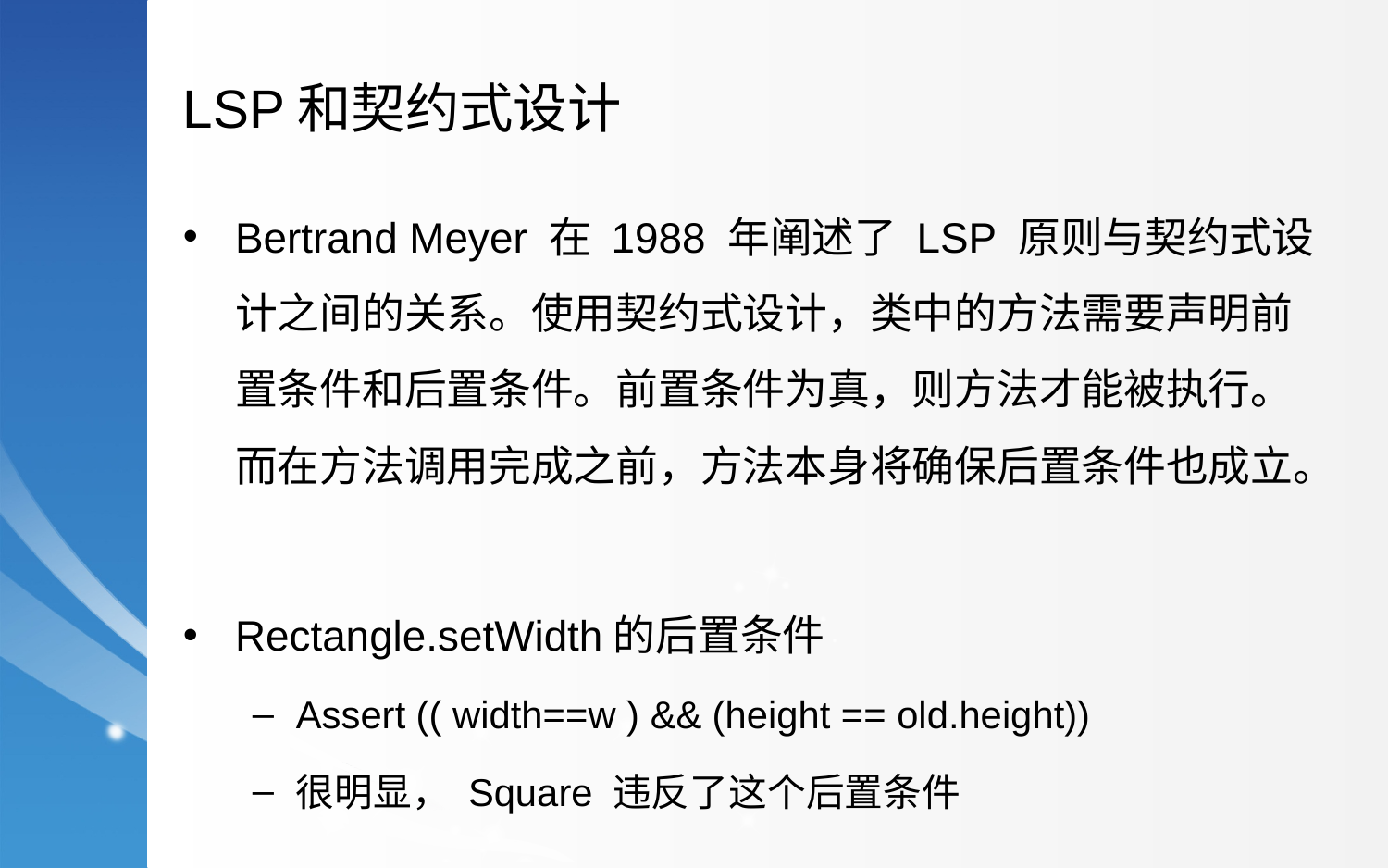

LSP和契约式设计
Bertrand Meyer 在 1988 年阐述了 LSP 原则与契约式设计之间的关系。使用契约式设计，类中的方法需要声明前置条件和后置条件。前置条件为真，则方法才能被执行。而在方法调用完成之前，方法本身将确保后置条件也成立。

Rectangle.setWidth的后置条件
Assert (( width==w ) && (height == old.height))
很明显， Square 违反了这个后置条件